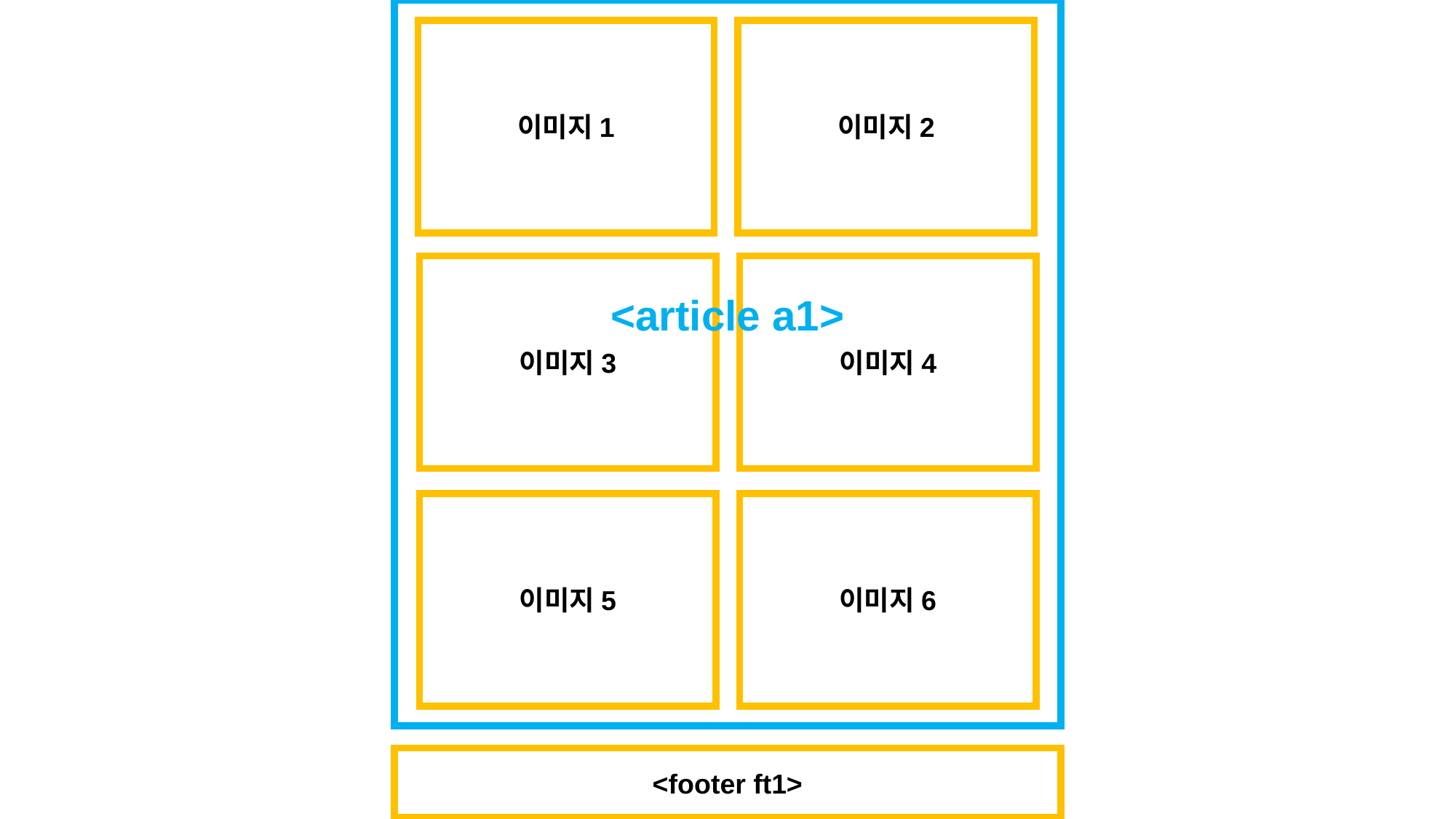

<article a1>

이미지1
이미지2
이미지3
이미지4
이미지5
이미지6
<footer ft1>